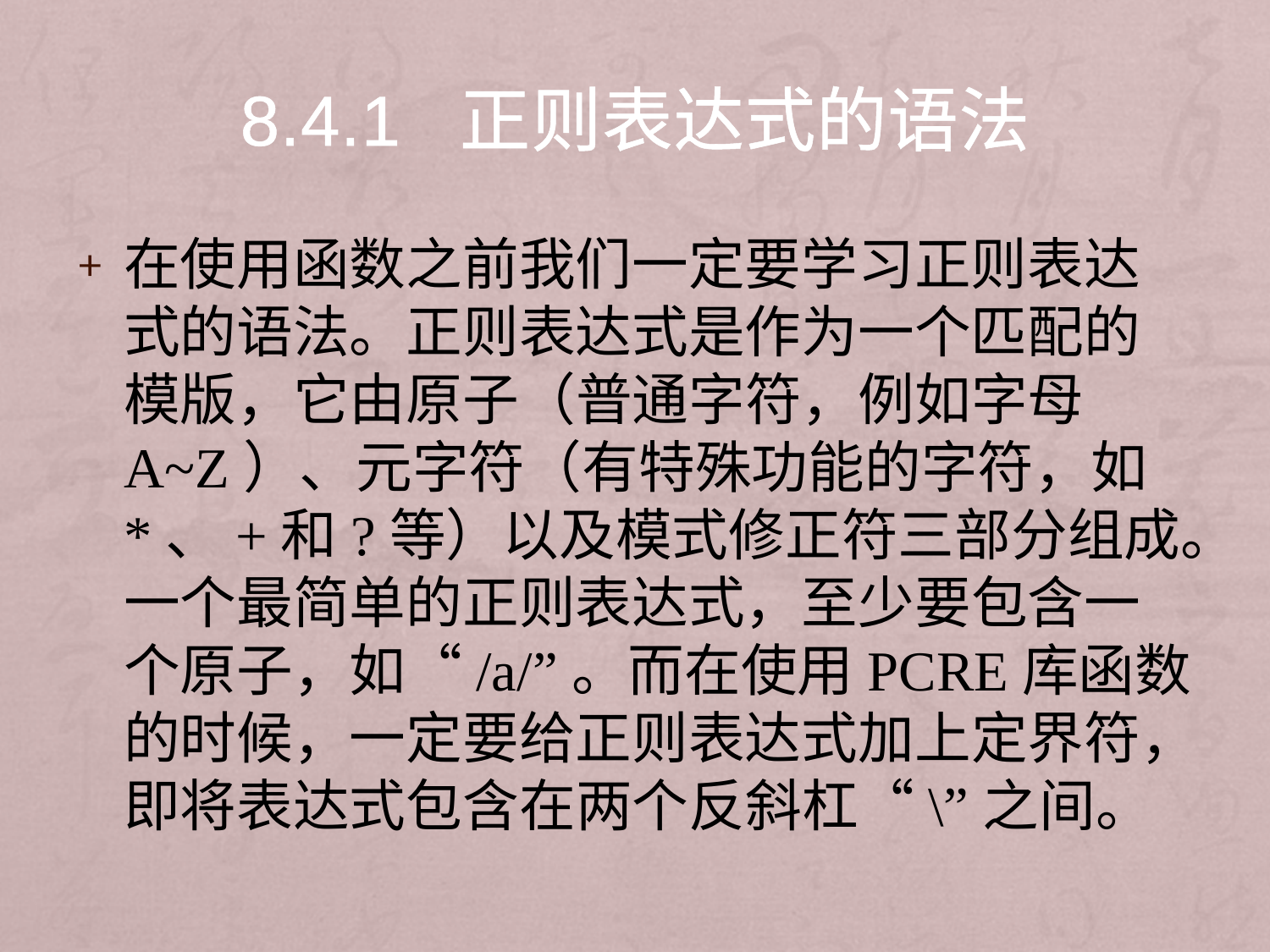

# 8.4.1  正则表达式的语法
在使用函数之前我们一定要学习正则表达式的语法。正则表达式是作为一个匹配的模版，它由原子（普通字符，例如字母A~Z）、元字符（有特殊功能的字符，如*、+和?等）以及模式修正符三部分组成。一个最简单的正则表达式，至少要包含一个原子，如“/a/”。而在使用PCRE库函数的时候，一定要给正则表达式加上定界符，即将表达式包含在两个反斜杠“\”之间。